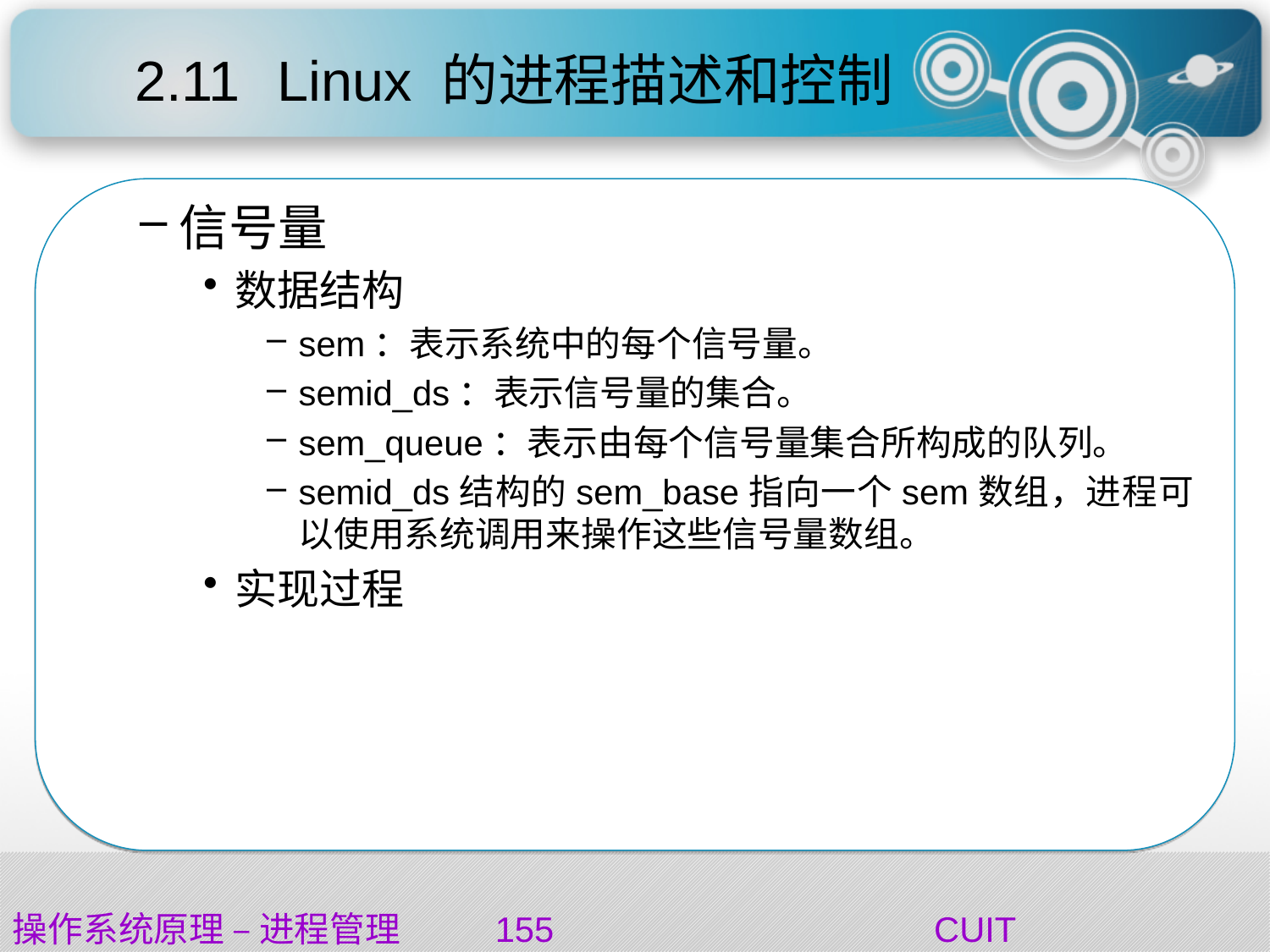

# 2.11	 Linux 的进程描述和控制
信号量
数据结构
sem：表示系统中的每个信号量。
semid_ds：表示信号量的集合。
sem_queue：表示由每个信号量集合所构成的队列。
semid_ds结构的sem_base指向一个sem数组，进程可以使用系统调用来操作这些信号量数组。
实现过程